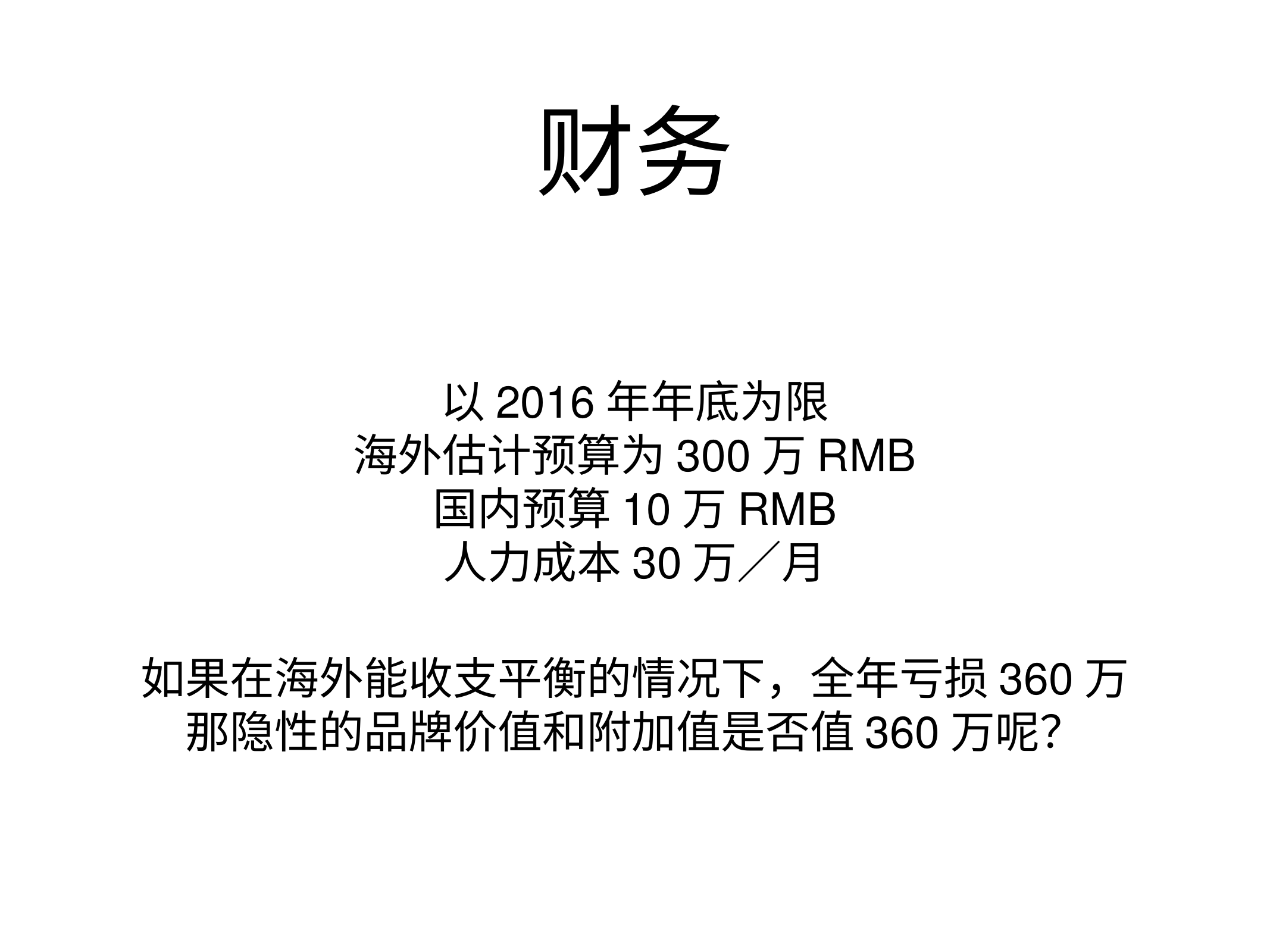

# 财务
以2016年年底为限
海外估计预算为300万RMB
国内预算10万RMB
人力成本30万／月
如果在海外能收支平衡的情况下，全年亏损360万
那隐性的品牌价值和附加值是否值360万呢？